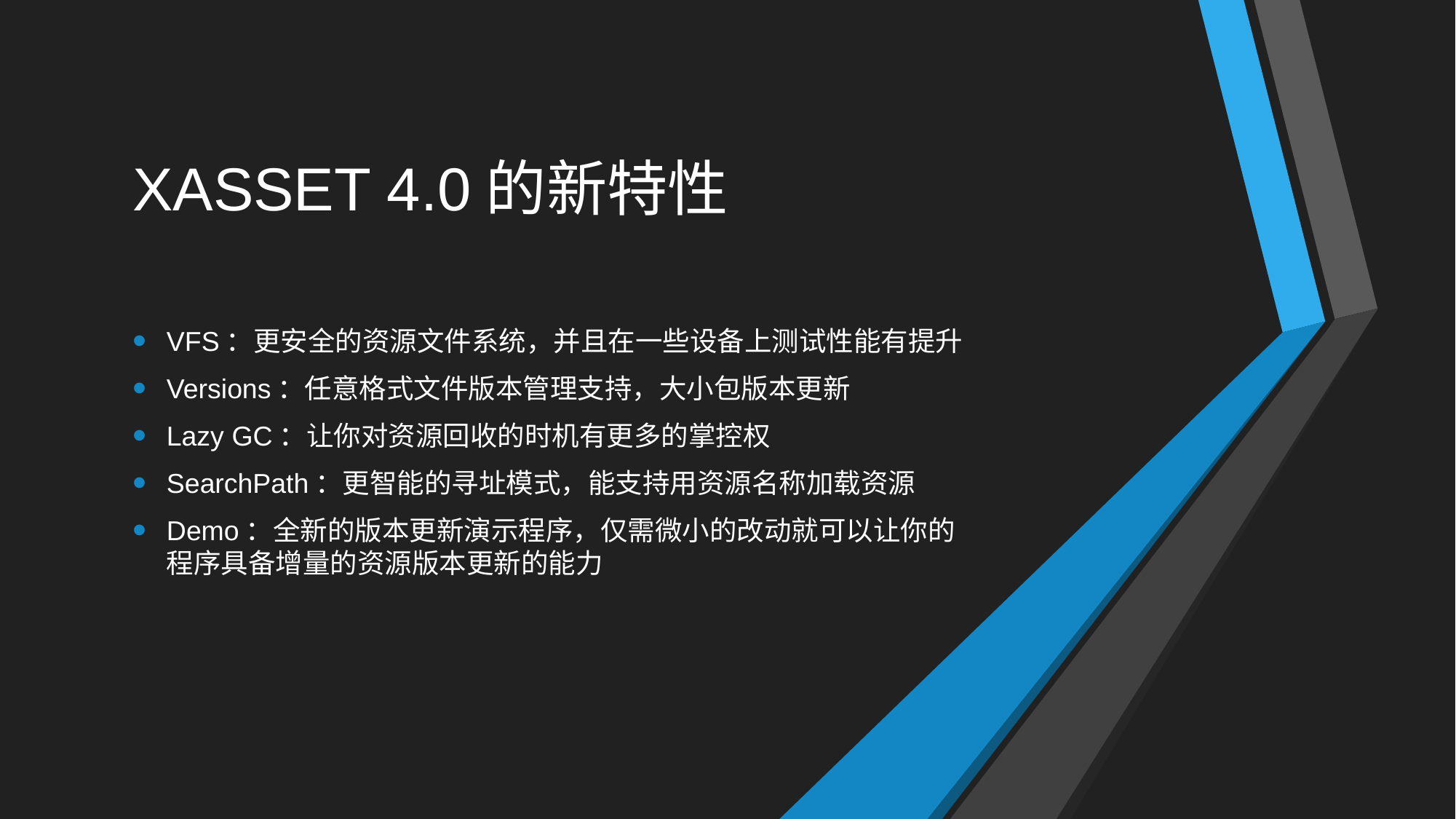

# XASSET 4.0的新特性
VFS：更安全的资源文件系统，并且在一些设备上测试性能有提升
Versions：任意格式文件版本管理支持，大小包版本更新
Lazy GC：让你对资源回收的时机有更多的掌控权
SearchPath：更智能的寻址模式，能支持用资源名称加载资源
Demo：全新的版本更新演示程序，仅需微小的改动就可以让你的程序具备增量的资源版本更新的能力